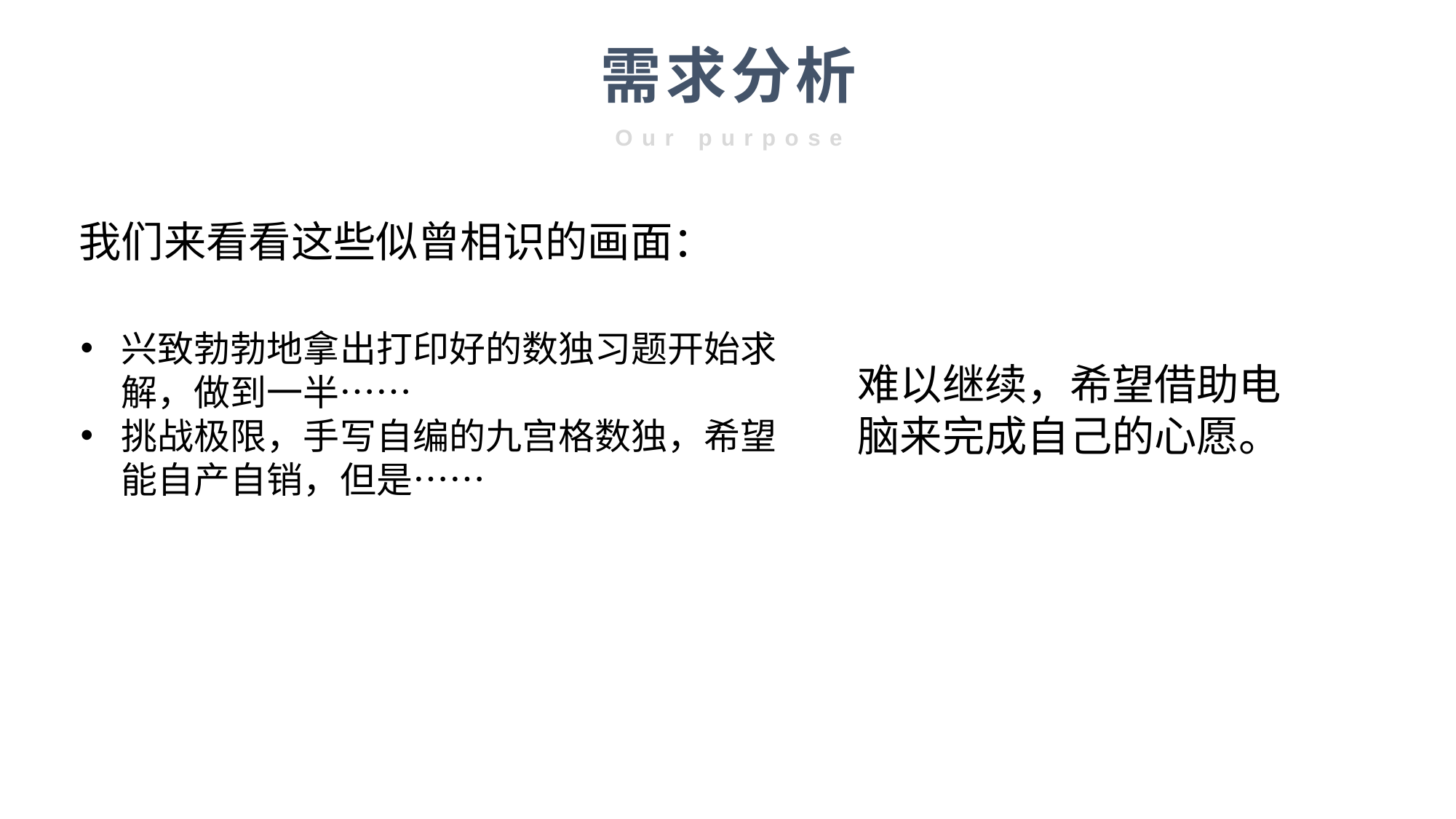

需求分析
Our purpose
我们来看看这些似曾相识的画面：
兴致勃勃地拿出打印好的数独习题开始求解，做到一半……
挑战极限，手写自编的九宫格数独，希望能自产自销，但是……
难以继续，希望借助电脑来完成自己的心愿。